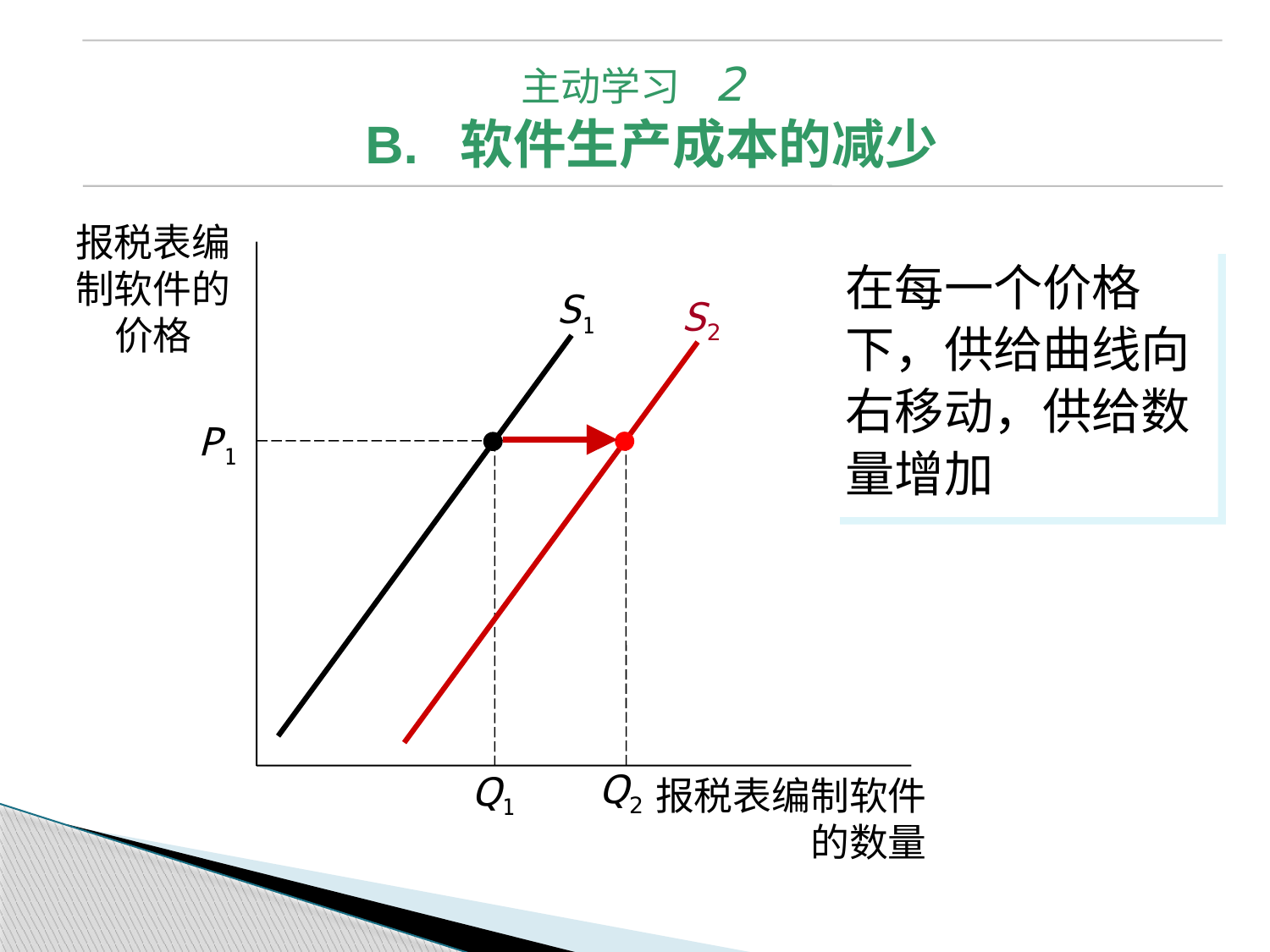

主动学习   2
B.  软件生产成本的减少
报税表编制软件的价格

在每一个价格下，供给曲线向右移动，供给数量增加
S1
S2

P1

Q2

Q1
报税表编制软件的数量